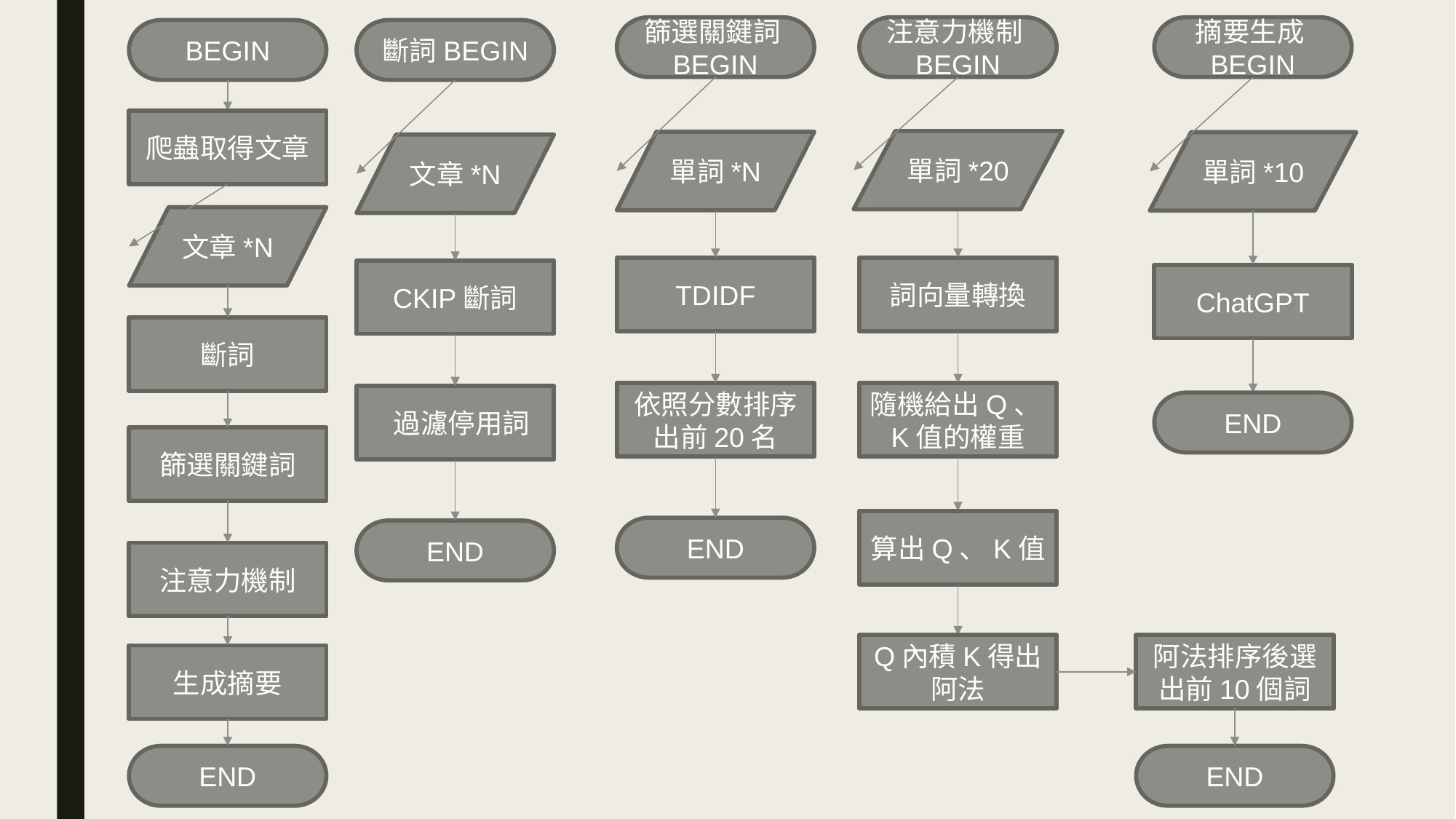

篩選關鍵詞BEGIN
注意力機制BEGIN
摘要生成BEGIN
BEGIN
斷詞BEGIN
爬蟲取得文章
單詞*20
單詞*N
單詞*10
文章*N
文章*N
TDIDF
詞向量轉換
CKIP斷詞
ChatGPT
斷詞
依照分數排序出前20名
隨機給出Q、K值的權重
 過濾停用詞
END
篩選關鍵詞
算出Q、K值
END
END
注意力機制
Q內積K得出阿法
阿法排序後選出前10個詞
生成摘要
END
END